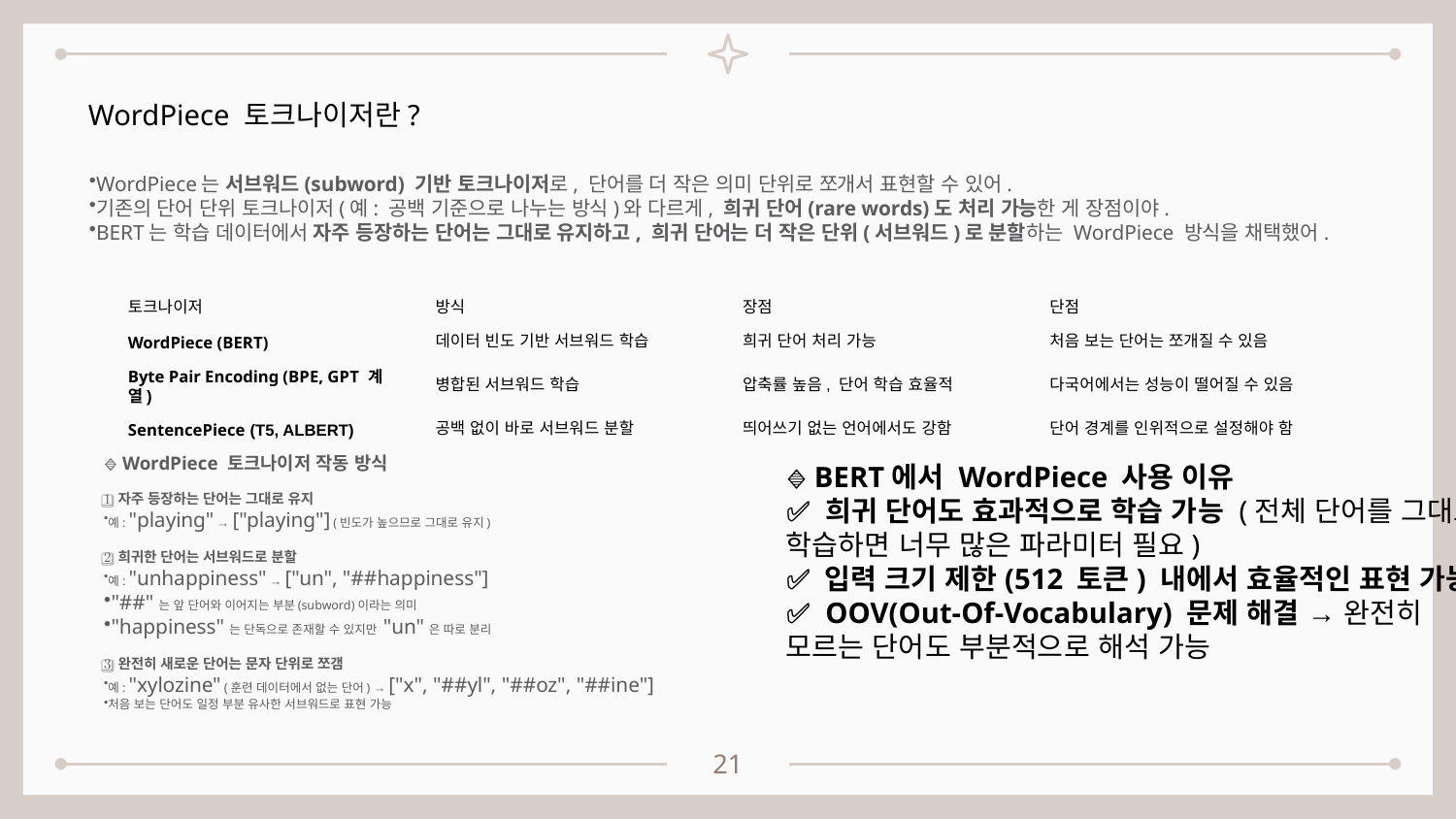

WordPiece 토크나이저란?

WordPiece는 서브워드(subword) 기반 토크나이저로, 단어를 더 작은 의미 단위로 쪼개서 표현할 수 있어.
기존의 단어 단위 토크나이저(예: 공백 기준으로 나누는 방식)와 다르게, 희귀 단어(rare words)도 처리 가능한 게 장점이야.
BERT는 학습 데이터에서 자주 등장하는 단어는 그대로 유지하고, 희귀 단어는 더 작은 단위(서브워드)로 분할하는 WordPiece 방식을 채택했어.
| 토크나이저 | 방식 | 장점 | 단점 |
| --- | --- | --- | --- |
| WordPiece (BERT) | 데이터 빈도 기반 서브워드 학습 | 희귀 단어 처리 가능 | 처음 보는 단어는 쪼개질 수 있음 |
| Byte Pair Encoding (BPE, GPT 계열) | 병합된 서브워드 학습 | 압축률 높음, 단어 학습 효율적 | 다국어에서는 성능이 떨어질 수 있음 |
| SentencePiece (T5, ALBERT) | 공백 없이 바로 서브워드 분할 | 띄어쓰기 없는 언어에서도 강함 | 단어 경계를 인위적으로 설정해야 함 |
🔹 WordPiece 토크나이저 작동 방식

1️⃣ 자주 등장하는 단어는 그대로 유지
예: "playing" → ["playing"] (빈도가 높으므로 그대로 유지)

2️⃣ 희귀한 단어는 서브워드로 분할
예: "unhappiness" → ["un", "##happiness"]
"##"는 앞 단어와 이어지는 부분(subword)이라는 의미
"happiness"는 단독으로 존재할 수 있지만 "un"은 따로 분리

3️⃣ 완전히 새로운 단어는 문자 단위로 쪼갬
예: "xylozine" (훈련 데이터에서 없는 단어) → ["x", "##yl", "##oz", "##ine"]
처음 보는 단어도 일정 부분 유사한 서브워드로 표현 가능

🔹 BERT에서 WordPiece 사용 이유
✅ 희귀 단어도 효과적으로 학습 가능 (전체 단어를 그대로 학습하면 너무 많은 파라미터 필요)
✅ 입력 크기 제한(512 토큰) 내에서 효율적인 표현 가능
✅ OOV(Out-Of-Vocabulary) 문제 해결 → 완전히 모르는 단어도 부분적으로 해석 가능
21